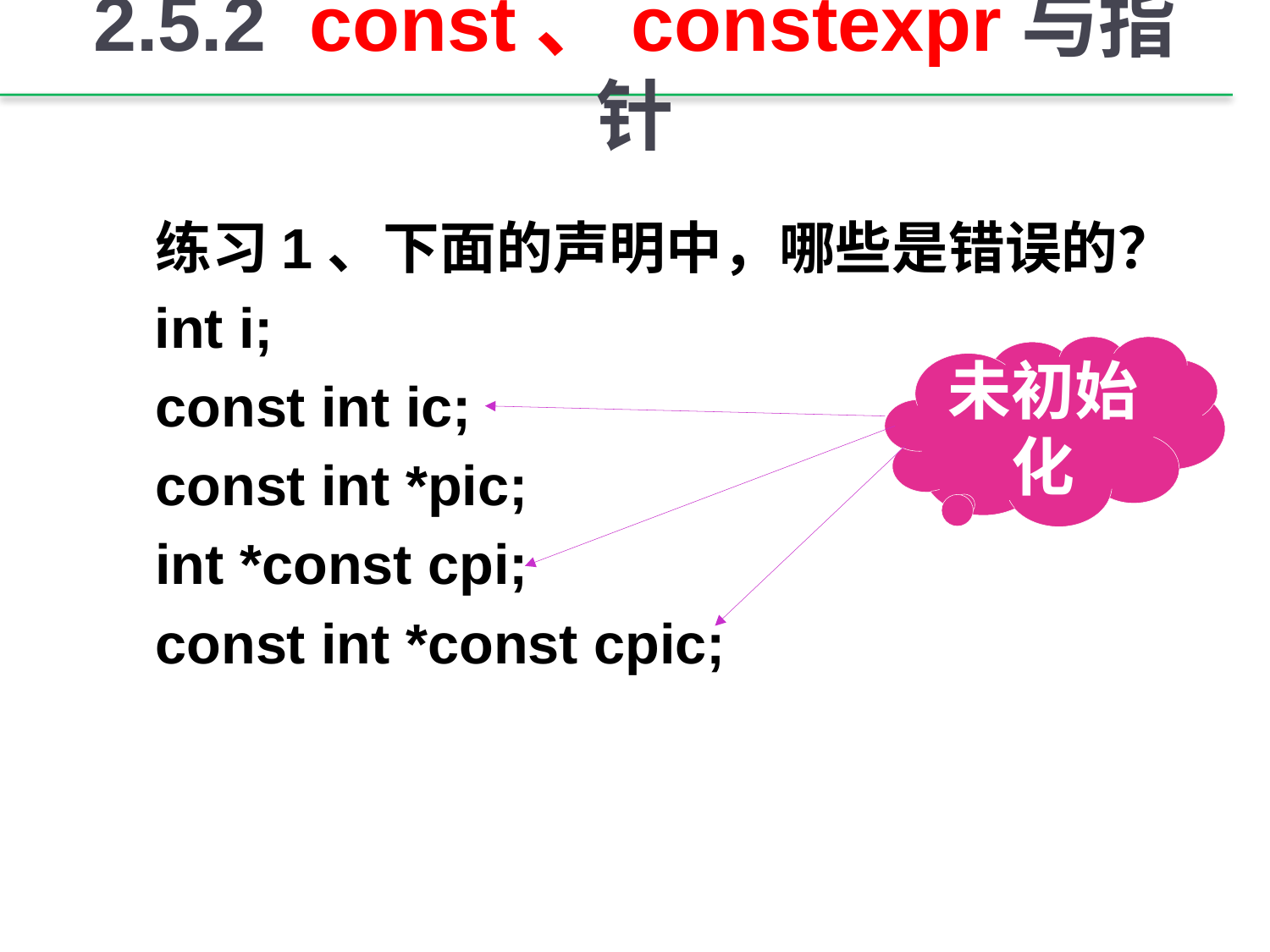

# 2.5.2  const、constexpr与指针
	练习1、下面的声明中，哪些是错误的？
   int i;
	const int ic;
	const int *pic;
	int *const cpi;
	const int *const cpic;
未初始化